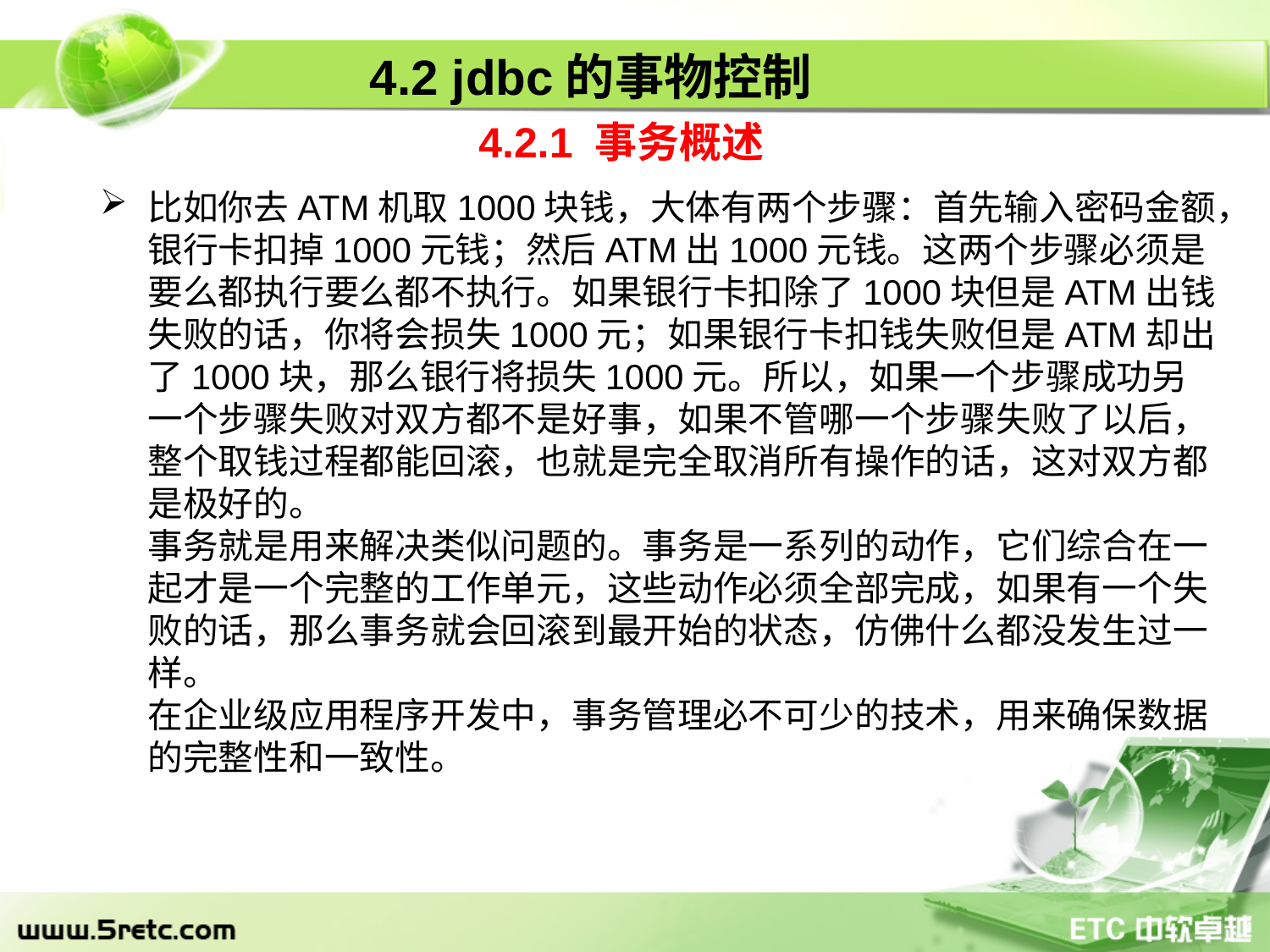

4.2 jdbc的事物控制

4.2.1 事务概述
比如你去ATM机取1000块钱，大体有两个步骤：首先输入密码金额，银行卡扣掉1000元钱；然后ATM出1000元钱。这两个步骤必须是要么都执行要么都不执行。如果银行卡扣除了1000块但是ATM出钱失败的话，你将会损失1000元；如果银行卡扣钱失败但是ATM却出了1000块，那么银行将损失1000元。所以，如果一个步骤成功另一个步骤失败对双方都不是好事，如果不管哪一个步骤失败了以后，整个取钱过程都能回滚，也就是完全取消所有操作的话，这对双方都是极好的。 
事务就是用来解决类似问题的。事务是一系列的动作，它们综合在一起才是一个完整的工作单元，这些动作必须全部完成，如果有一个失败的话，那么事务就会回滚到最开始的状态，仿佛什么都没发生过一样。 
在企业级应用程序开发中，事务管理必不可少的技术，用来确保数据的完整性和一致性。